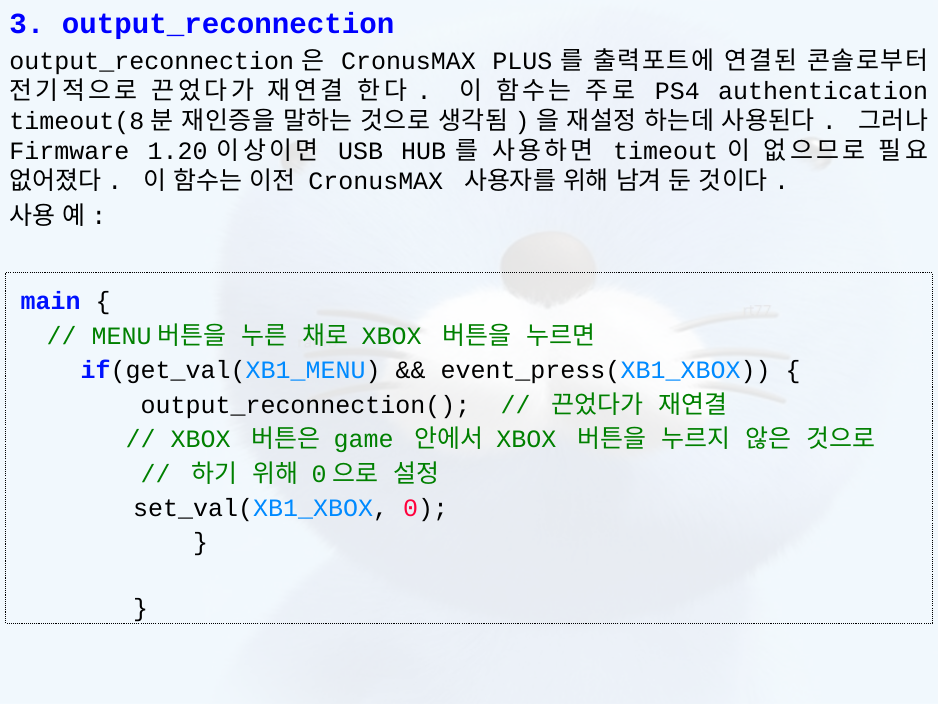

3. output_reconnection
output_reconnection은 CronusMAX PLUS를 출력포트에 연결된 콘솔로부터 전기적으로 끈었다가 재연결 한다. 이 함수는 주로 PS4 authentication timeout(8분 재인증을 말하는 것으로 생각됨)을 재설정 하는데 사용된다. 그러나 Firmware 1.20이상이면 USB HUB를 사용하면 timeout이 없으므로 필요 없어졌다. 이 함수는 이전 CronusMAX 사용자를 위해 남겨 둔 것이다.
사용 예:

main {
    // MENU버튼을 누른 채로 XBOX 버튼을 누르면
    if(get_val(XB1_MENU) && event_press(XB1_XBOX)) {
        output_reconnection();  // 끈었다가 재연결
       // XBOX 버튼은 game 안에서 XBOX 버튼을 누르지 않은 것으로
        // 하기 위해 0으로 설정
set_val(XB1_XBOX, 0);
    }

}